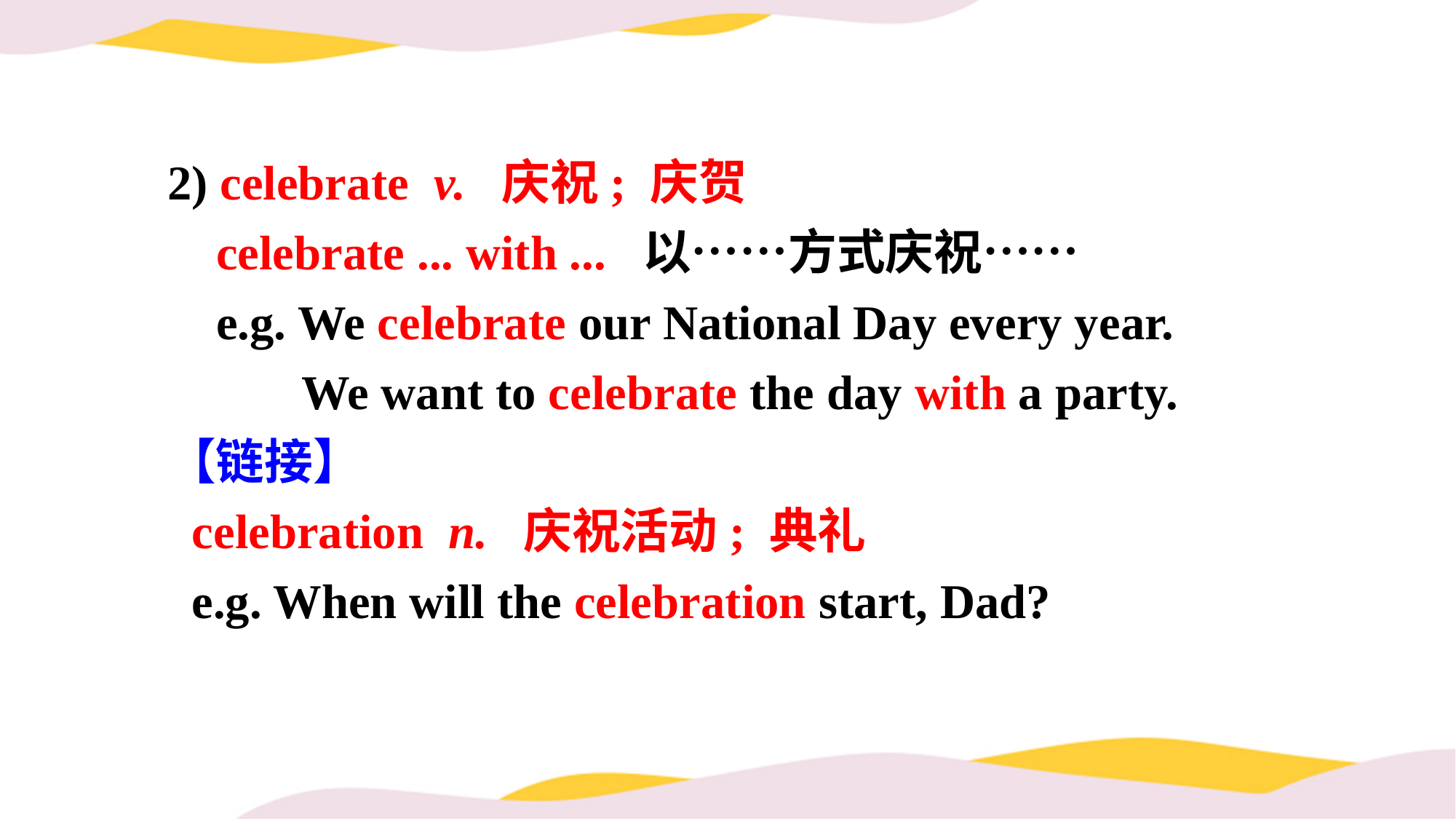

2) celebrate  v.  庆祝; 庆贺
    celebrate ... with ...  以……方式庆祝……
    e.g. We celebrate our National Day every year.
           We want to celebrate the day with a party.
【链接】
  celebration  n.  庆祝活动; 典礼
  e.g. When will the celebration start, Dad?